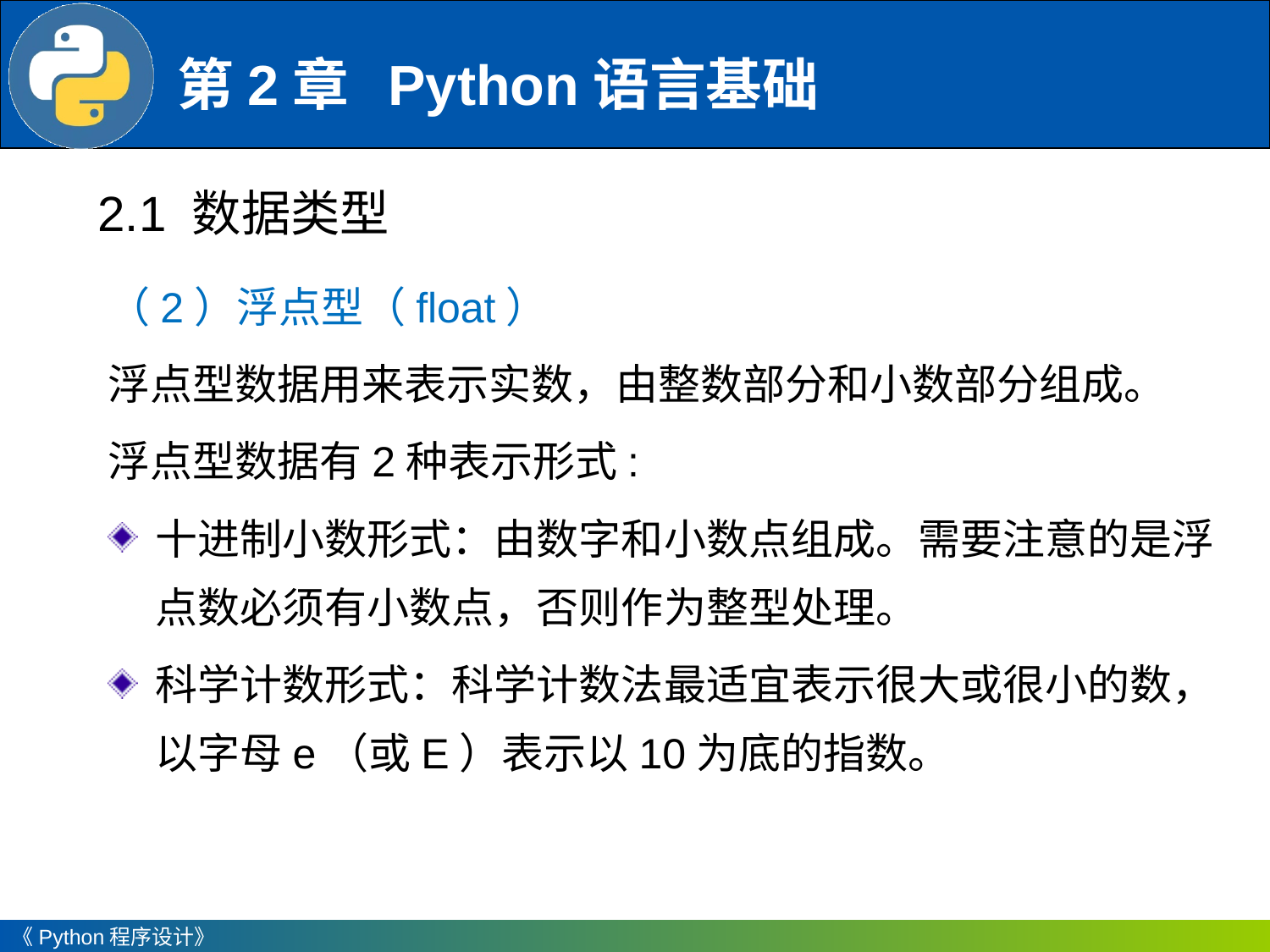

2.1 数据类型
（2）浮点型（float）
浮点型数据用来表示实数，由整数部分和小数部分组成。
浮点型数据有2种表示形式:
十进制小数形式：由数字和小数点组成。需要注意的是浮点数必须有小数点，否则作为整型处理。
科学计数形式：科学计数法最适宜表示很大或很小的数，以字母e（或E）表示以10为底的指数。